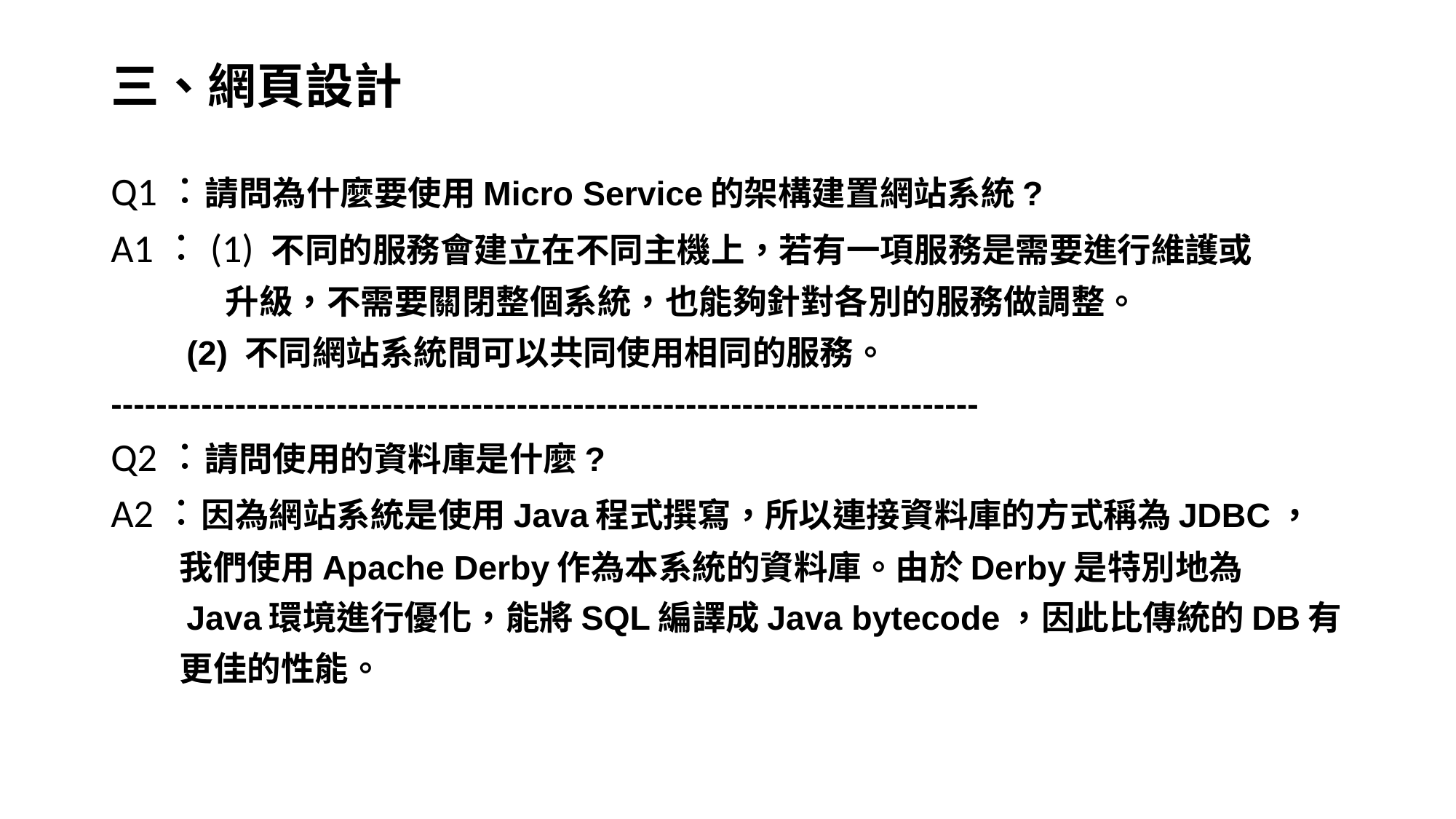

# 三、網頁設計
Q1：請問為什麼要使用Micro Service的架構建置網站系統?
A1：(1) 不同的服務會建立在不同主機上，若有一項服務是需要進行維護或
              升級，不需要關閉整個系統，也能夠針對各別的服務做調整。
        (2) 不同網站系統間可以共同使用相同的服務。
-----------------------------------------------------------------------------
Q2：請問使用的資料庫是什麼?
A2：因為網站系統是使用Java程式撰寫，所以連接資料庫的方式稱為JDBC，
        我們使用Apache Derby作為本系統的資料庫。由於Derby是特別地為
        Java環境進行優化，能將SQL編譯成Java bytecode，因此比傳統的DB有
        更佳的性能。